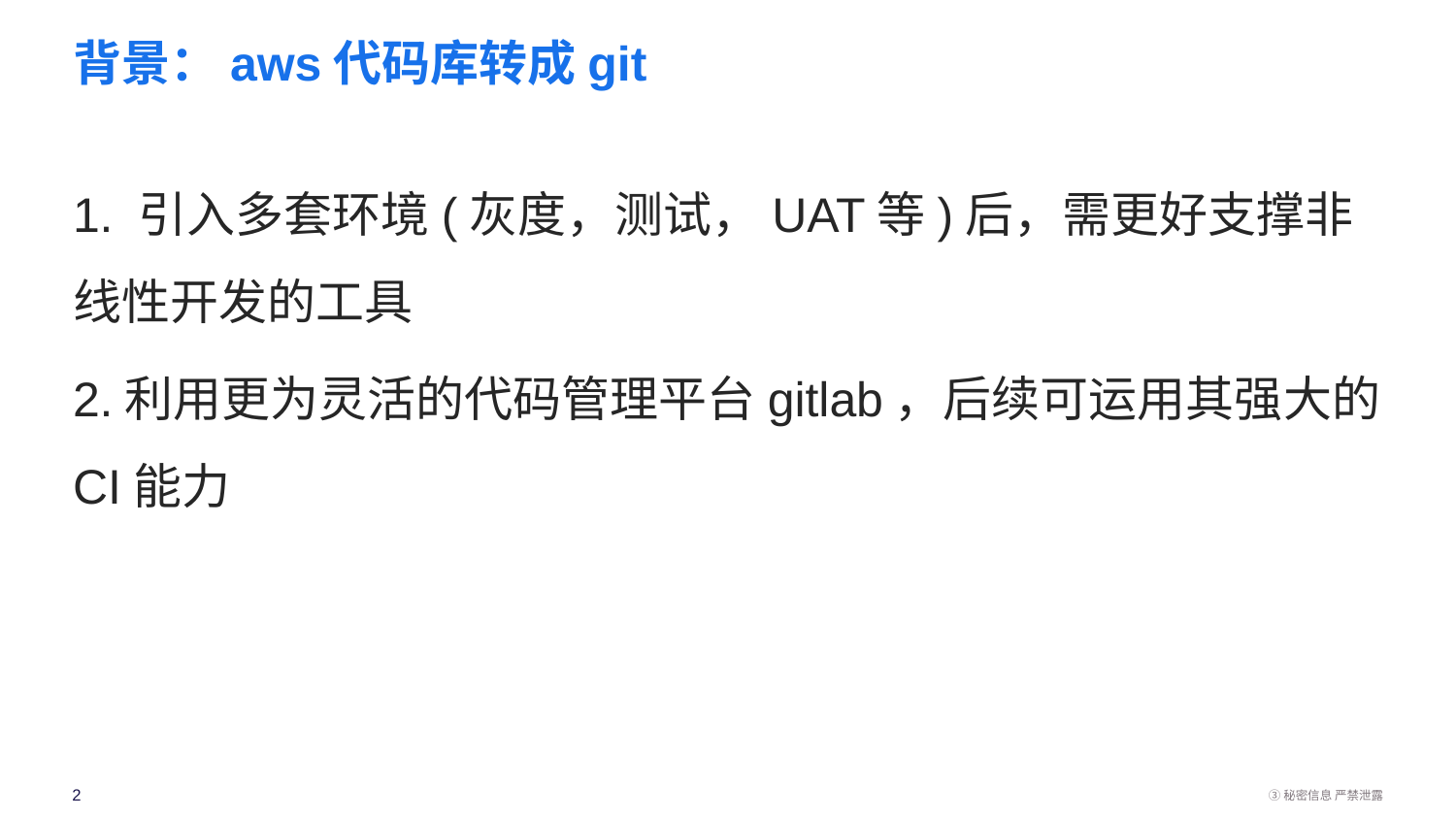

# 背景：aws代码库转成git
1. 引入多套环境(灰度，测试，UAT等)后，需更好支撑非线性开发的工具
2.利用更为灵活的代码管理平台gitlab，后续可运用其强大的CI能力